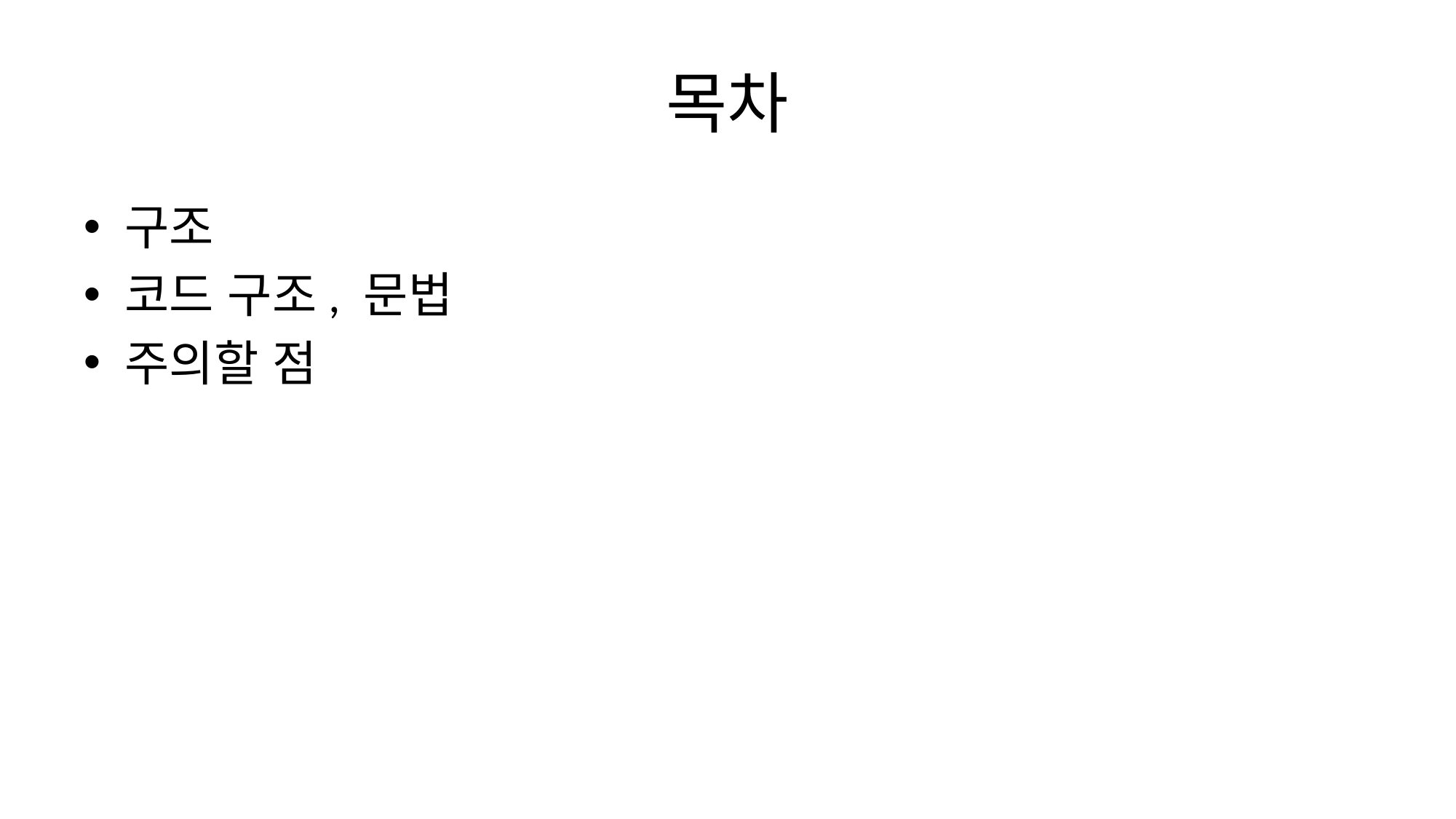

# 목차
구조
코드 구조, 문법
주의할 점